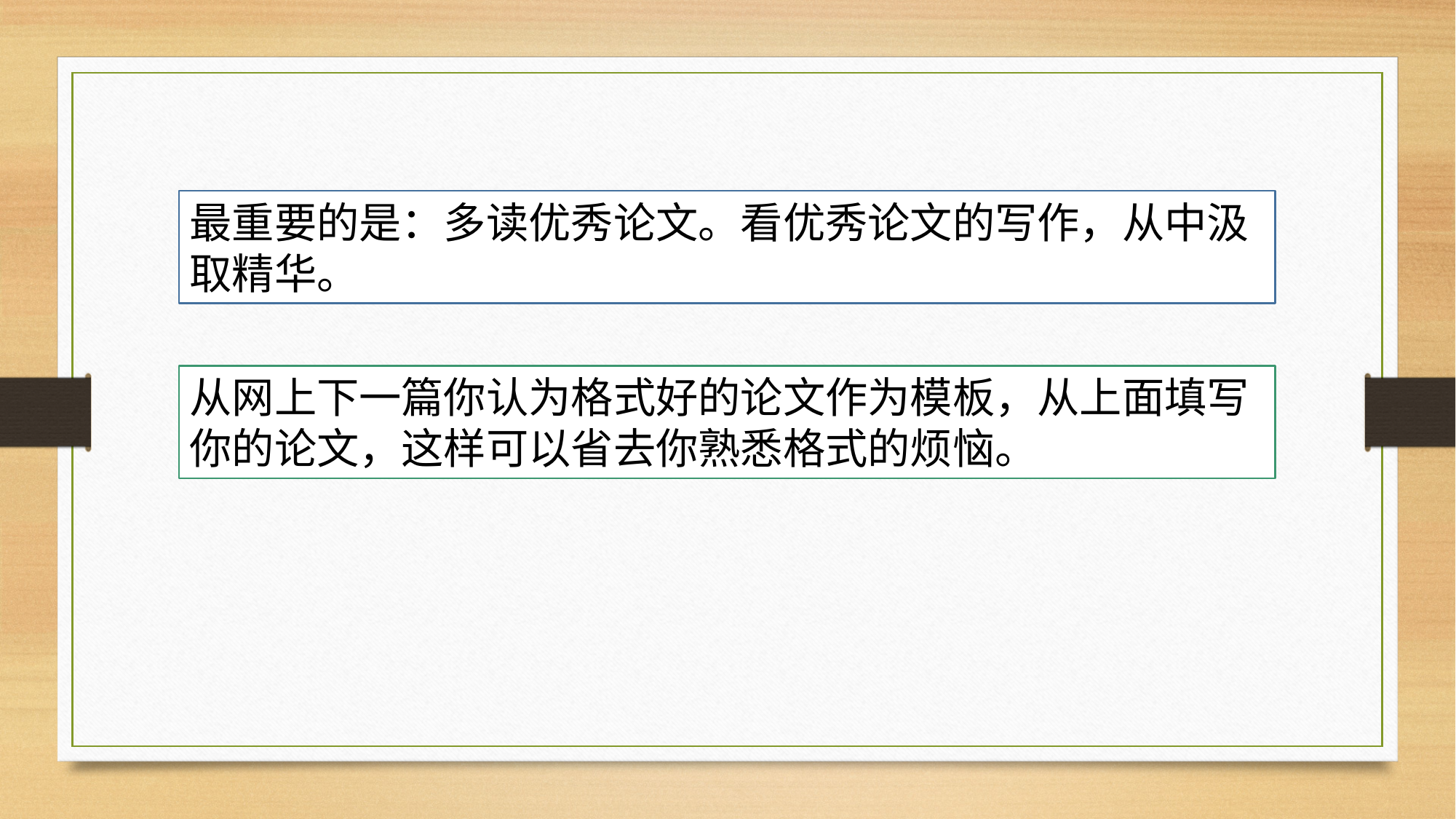

最重要的是：多读优秀论文。看优秀论文的写作，从中汲取精华。
从网上下一篇你认为格式好的论文作为模板，从上面填写你的论文，这样可以省去你熟悉格式的烦恼。